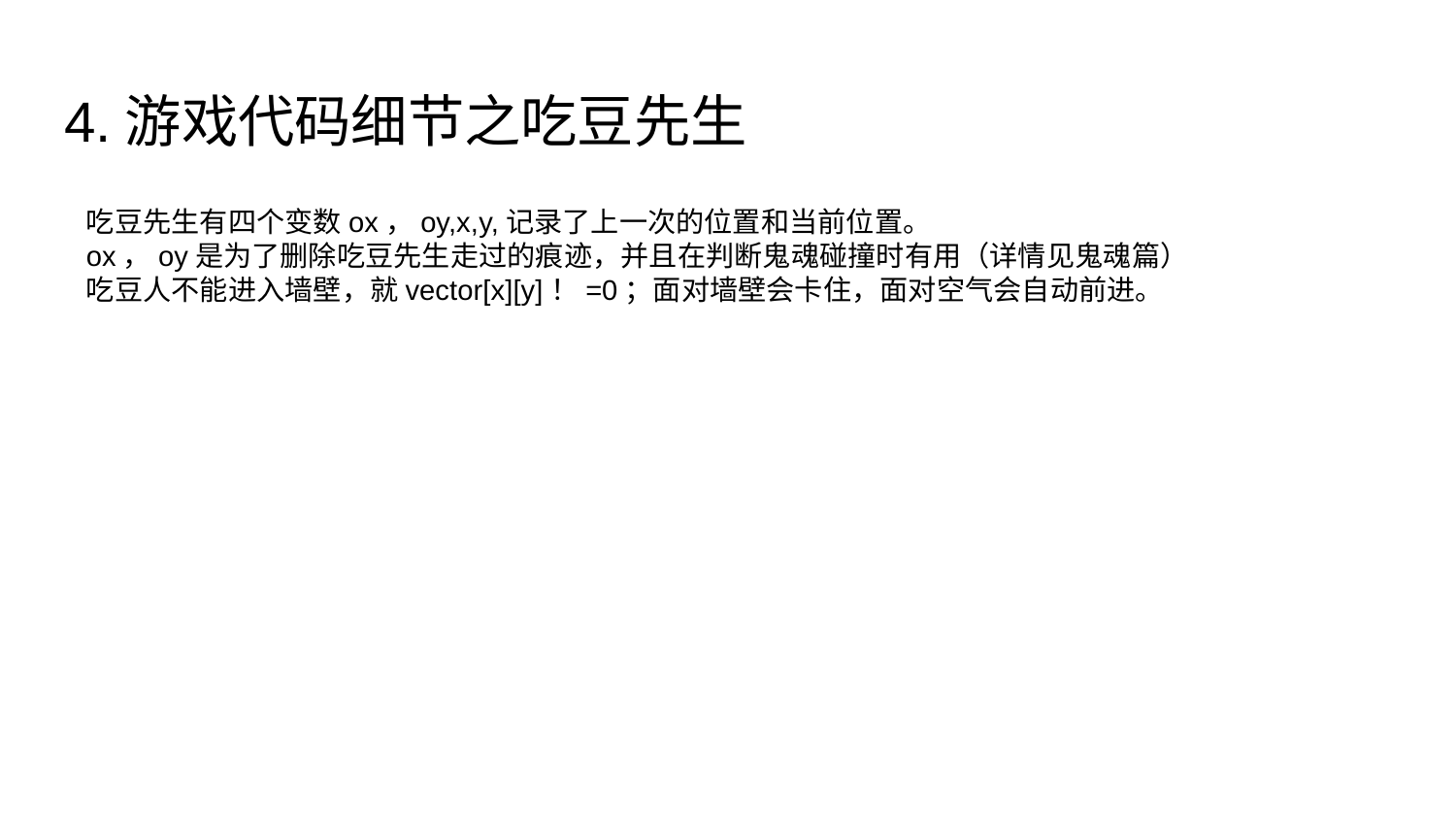

# 4.游戏代码细节之吃豆先生
吃豆先生有四个变数ox，oy,x,y,记录了上一次的位置和当前位置。
ox，oy是为了删除吃豆先生走过的痕迹，并且在判断鬼魂碰撞时有用（详情见鬼魂篇）
吃豆人不能进入墙壁，就vector[x][y]！=0；面对墙壁会卡住，面对空气会自动前进。